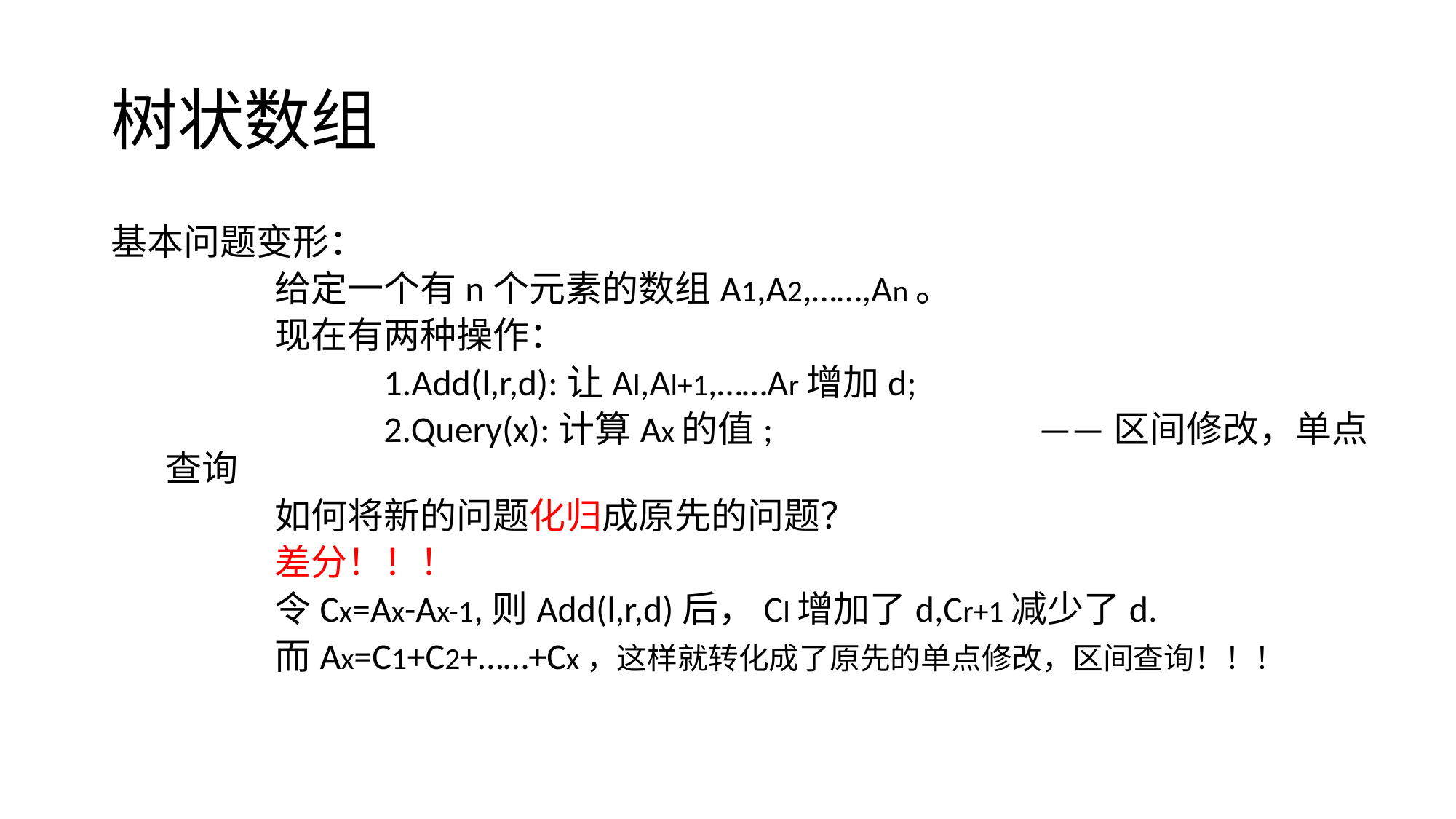

# 树状数组
基本问题变形：
	给定一个有n个元素的数组A1,A2,……,An。
	现在有两种操作：
		1.Add(l,r,d):让Al,Al+1,……Ar增加d;
		2.Query(x):计算Ax的值;			——区间修改，单点查询
	如何将新的问题化归成原先的问题？
	差分！！！
	令Cx=Ax-Ax-1,则Add(l,r,d)后，Cl增加了d,Cr+1减少了d.
	而Ax=C1+C2+……+Cx，这样就转化成了原先的单点修改，区间查询！！！